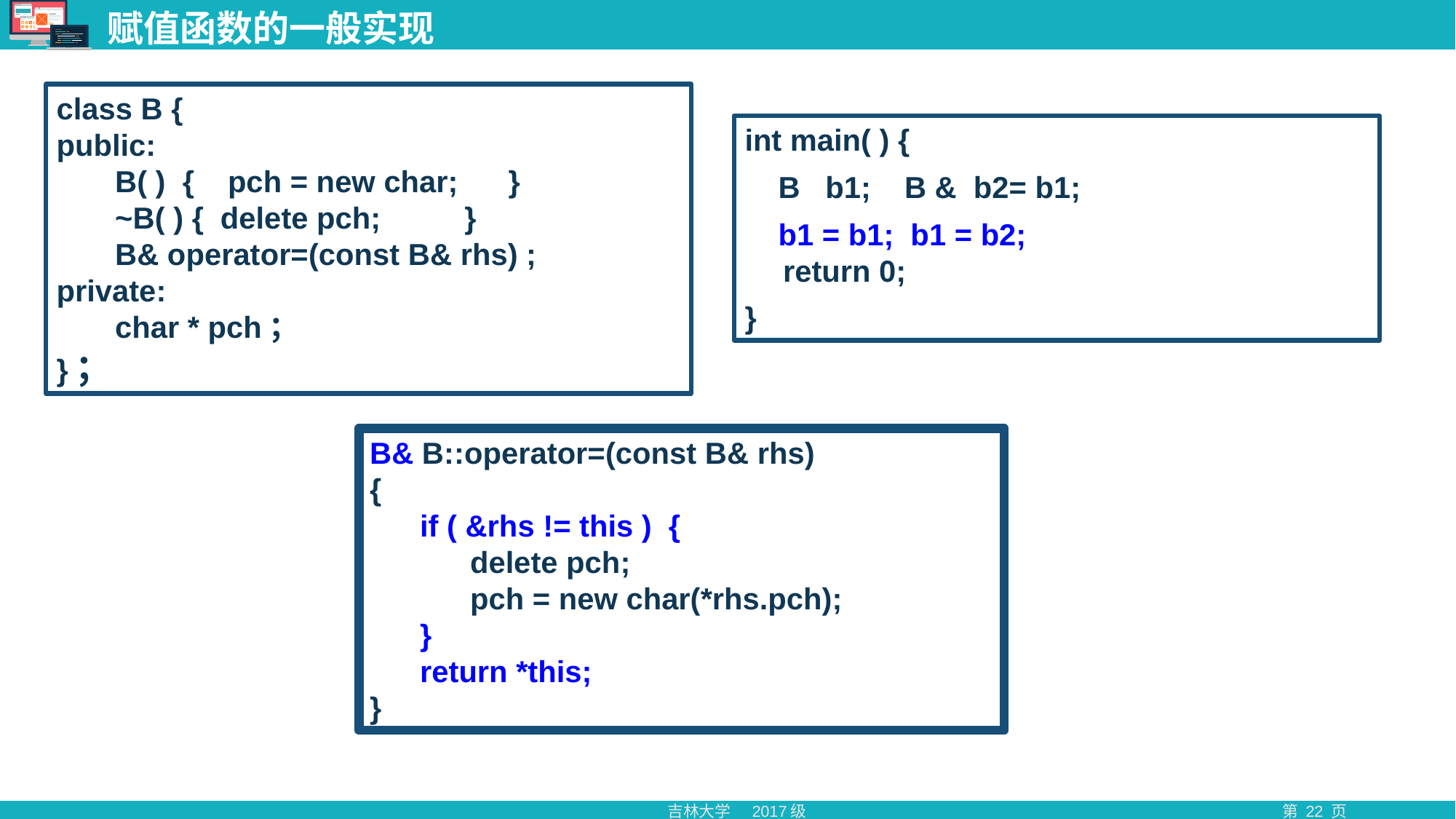

# 赋值函数的一般实现
class B {
public:
       B( )  {    pch = new char;      }
       ~B( ) {  delete pch;          }
       B& operator=(const B& rhs) ;
private:
       char * pch；
}；
int main( ) {
    B   b1;    B &  b2= b1;
    b1 = b1;  b1 = b2;
return 0;
}
B& B::operator=(const B& rhs)
{
      if ( &rhs != this )  {
            delete pch;
            pch = new char(*rhs.pch);
      }
      return *this;
}